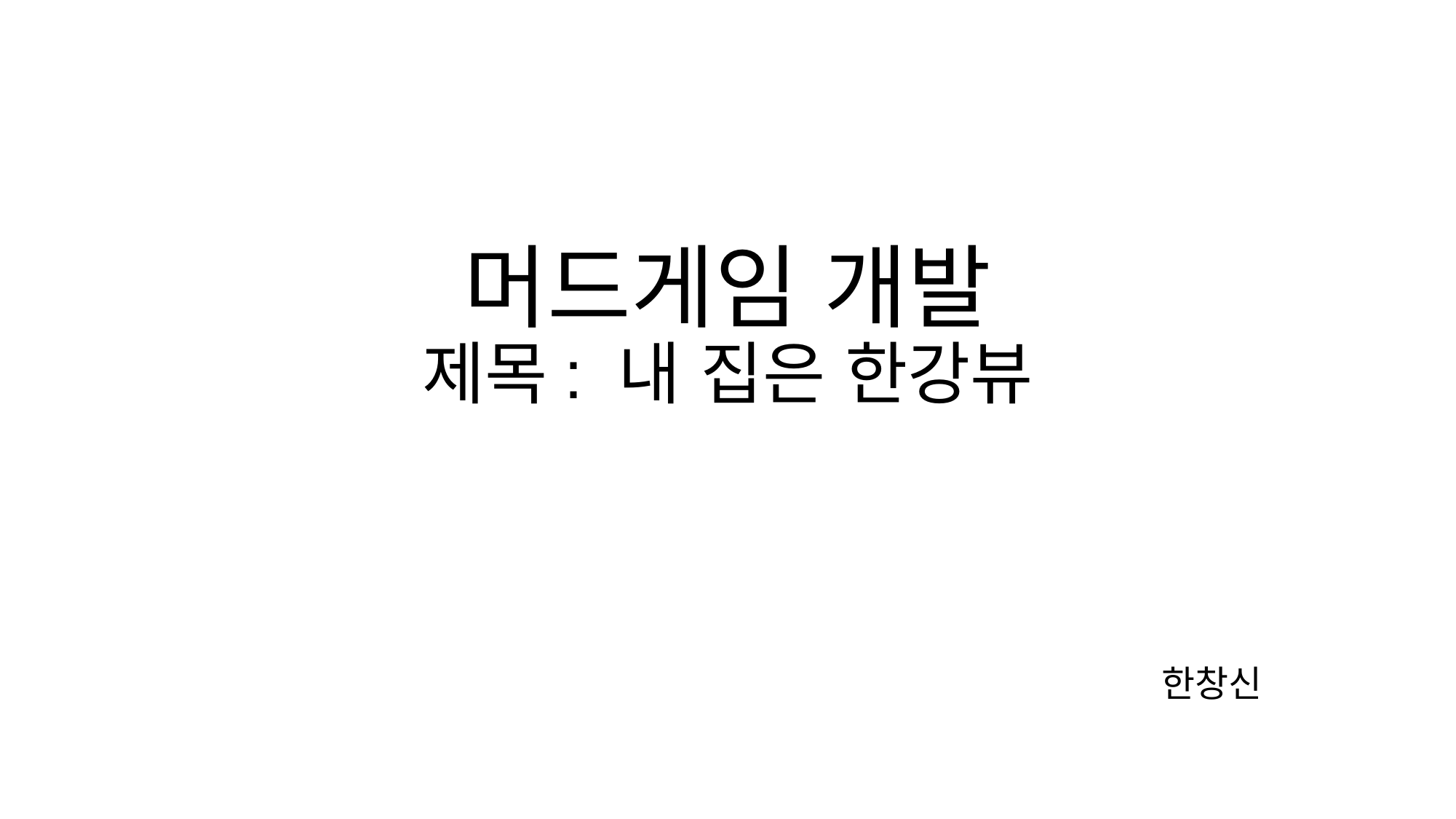

# 머드게임 개발 제목: 내 집은 한강뷰
한창신